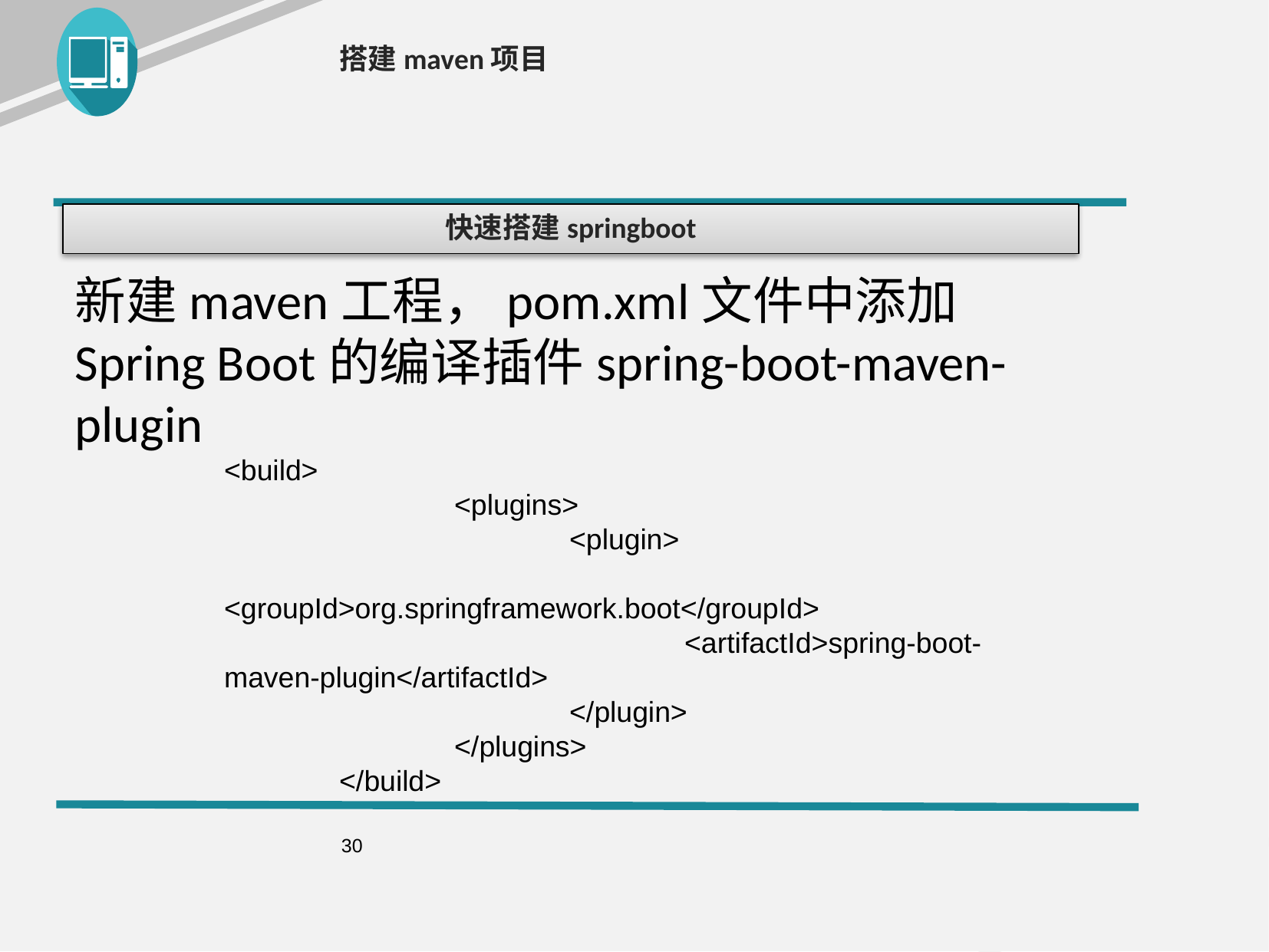

搭建maven项目

快速搭建springboot

新建maven工程，pom.xml文件中添加Spring Boot的编译插件spring-boot-maven-plugin

<build>
		<plugins>
			<plugin>
				<groupId>org.springframework.boot</groupId>
				<artifactId>spring-boot-maven-plugin</artifactId>
			</plugin>
		</plugins>
	</build>

30